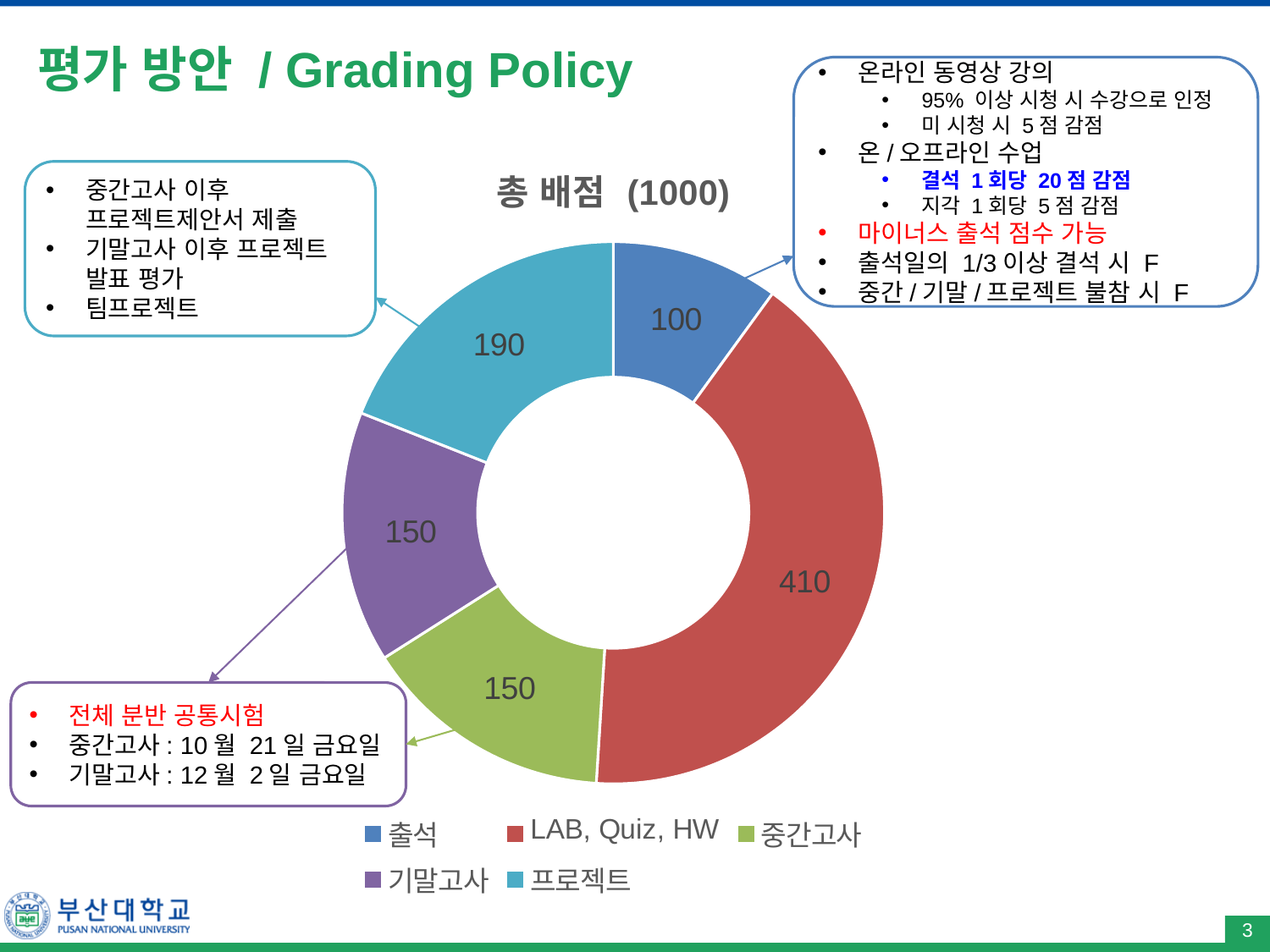

# 평가 방안 / Grading Policy
온라인 동영상 강의
95% 이상 시청 시 수강으로 인정
미 시청 시 5점 감점
온/오프라인 수업
결석 1회당 20점 감점
지각 1회당 5점 감점
마이너스 출석 점수 가능
출석일의 1/3이상 결석 시 F
중간/기말/프로젝트 불참 시 F

### Chart: 총 배점 (1000)

| Category | 판매 |
|---|---|
| 출석 | 100.0 |
| LAB, Quiz, HW | 410.0 |
| 중간고사 | 150.0 |
| 기말고사 | 150.0 |
| 프로젝트 | 190.0 |
중간고사 이후 프로젝트제안서 제출
기말고사 이후 프로젝트 발표 평가
팀프로젝트
전체 분반 공통시험
중간고사: 10월 21일 금요일
기말고사: 12월 2일 금요일
3